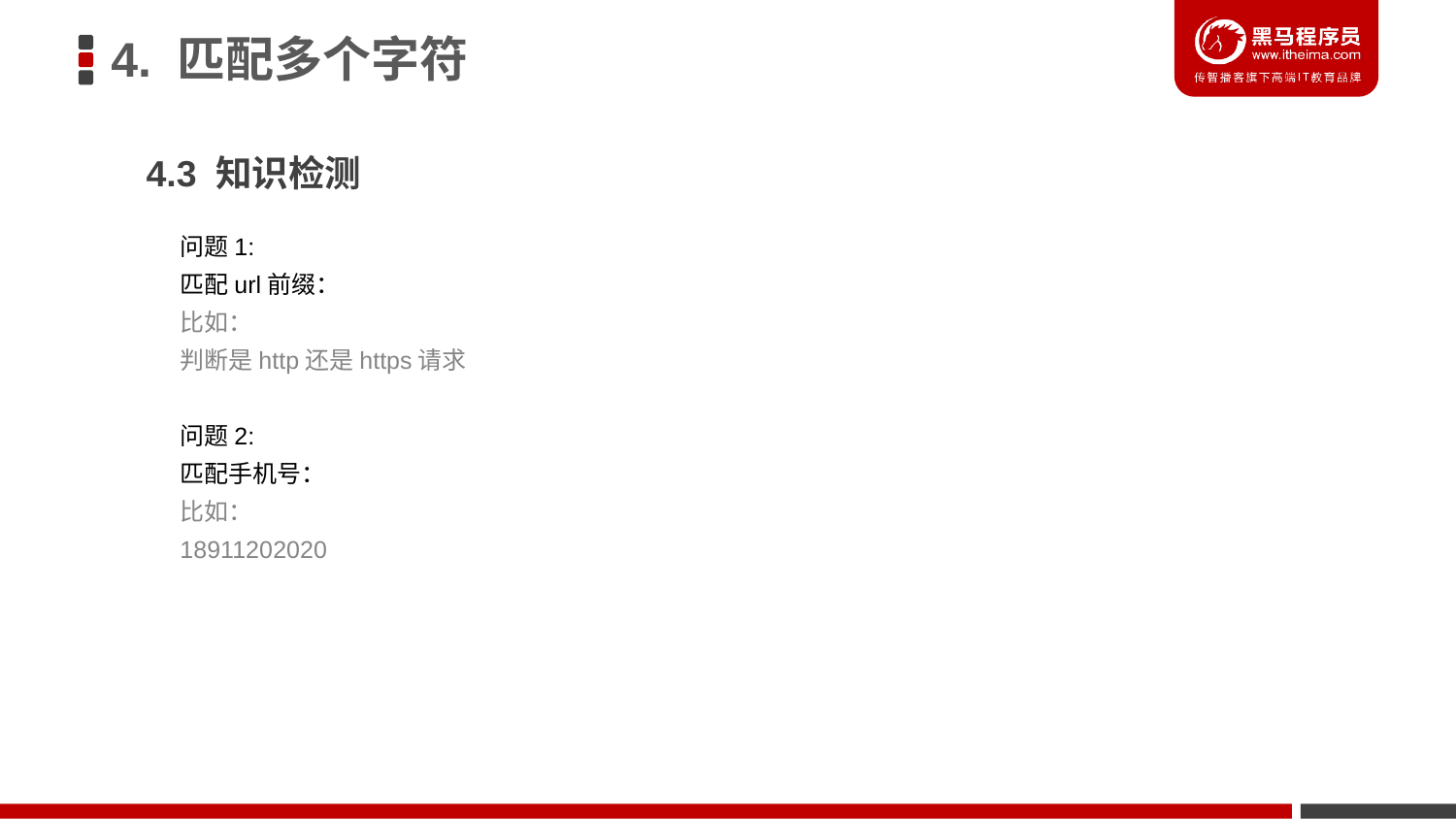

4. 匹配多个字符
4.3 知识检测
问题1:
匹配url前缀：
比如：
判断是http还是https请求

问题2:
匹配手机号：
比如：
18911202020